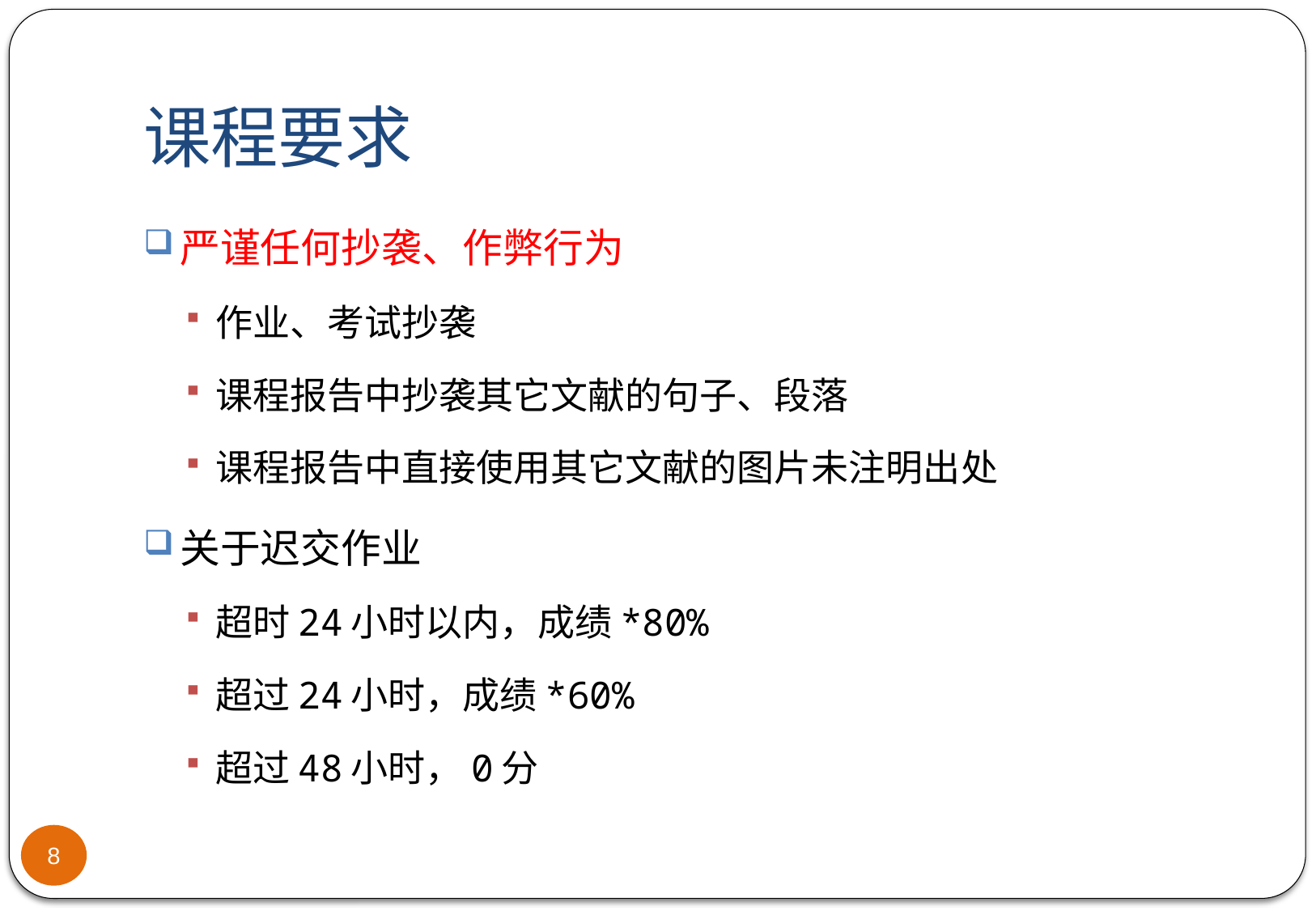

# 课程要求
严谨任何抄袭、作弊行为
作业、考试抄袭
课程报告中抄袭其它文献的句子、段落
课程报告中直接使用其它文献的图片未注明出处
关于迟交作业
超时24小时以内，成绩*80%
超过24小时，成绩*60%
超过48小时，0分
8